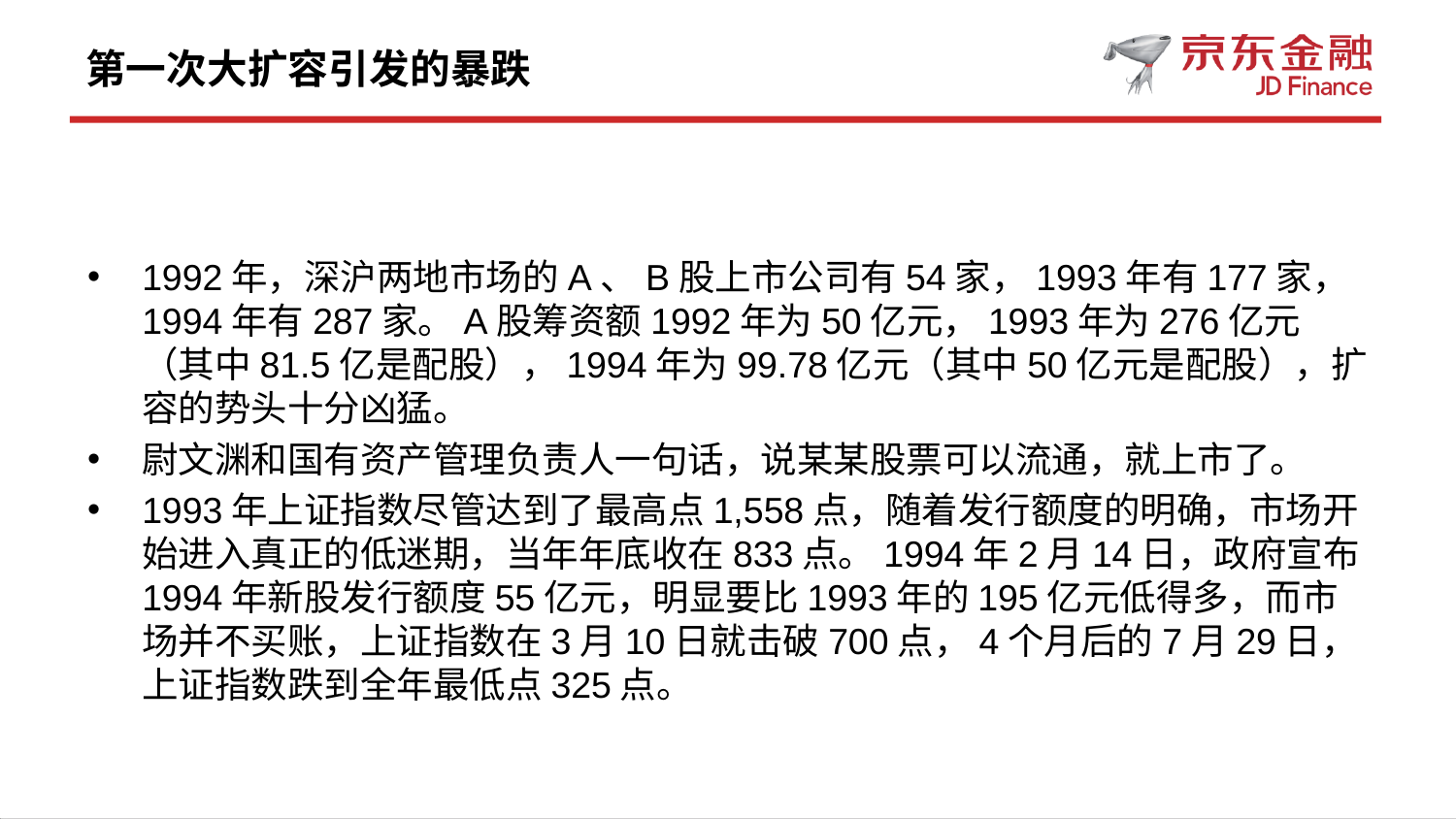

# 第一次大扩容引发的暴跌
1992年，深沪两地市场的A、B股上市公司有54家，1993年有177家，1994年有287家。A股筹资额1992年为50亿元，1993年为276亿元（其中81.5亿是配股），1994年为99.78亿元（其中50亿元是配股），扩容的势头十分凶猛。
尉文渊和国有资产管理负责人一句话，说某某股票可以流通，就上市了。
1993年上证指数尽管达到了最高点1,558点，随着发行额度的明确，市场开始进入真正的低迷期，当年年底收在833点。1994年2月14日，政府宣布1994年新股发行额度55亿元，明显要比1993年的195亿元低得多，而市场并不买账，上证指数在3月10日就击破700点，4个月后的7月29日，上证指数跌到全年最低点325点。